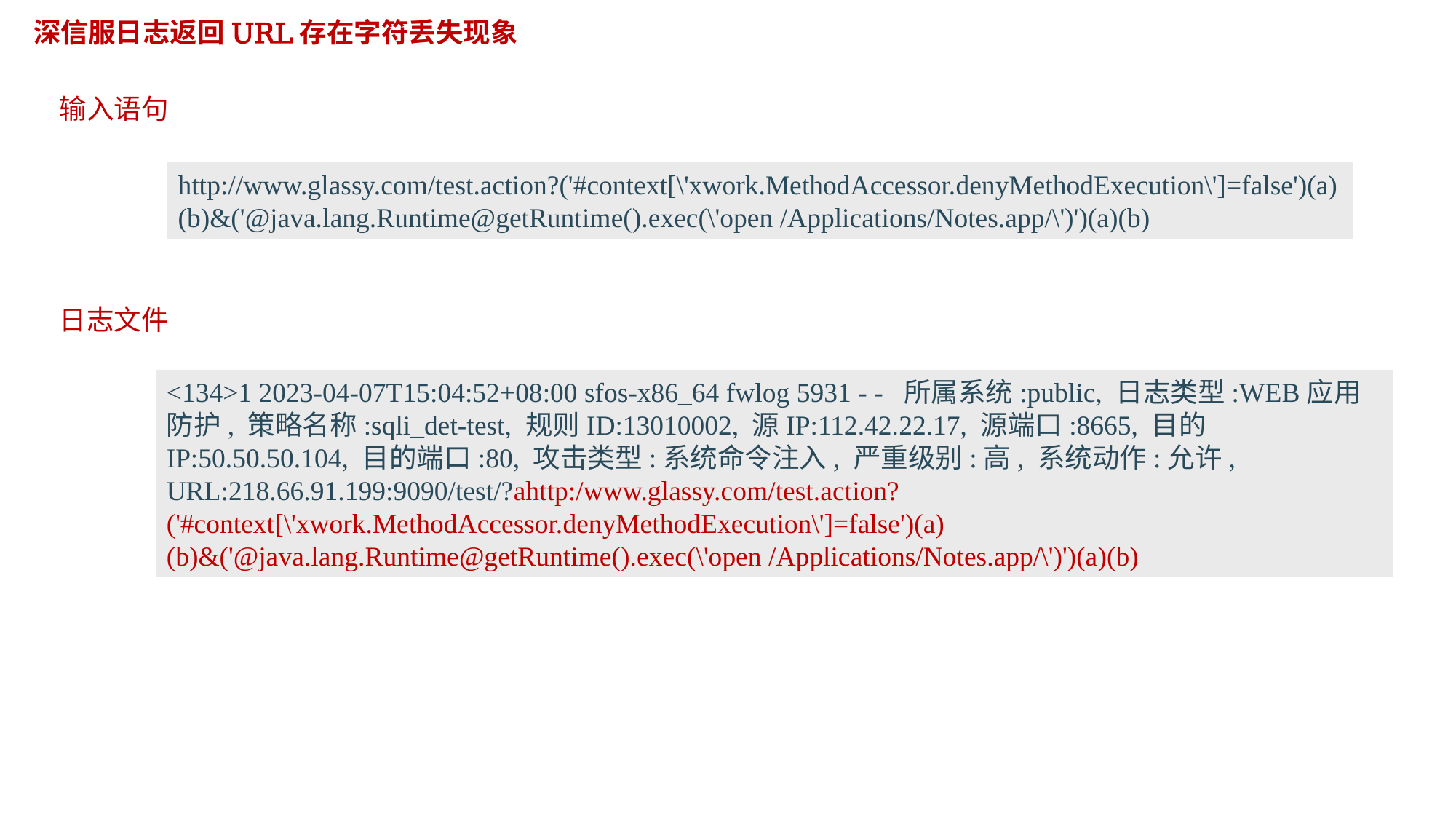

深信服日志返回URL存在字符丢失现象
输入语句
http://www.glassy.com/test.action?('#context[\'xwork.MethodAccessor.denyMethodExecution\']=false')(a)(b)&('@java.lang.Runtime@getRuntime().exec(\'open /Applications/Notes.app/\')')(a)(b)
日志文件
<134>1 2023-04-07T15:04:52+08:00 sfos-x86_64 fwlog 5931 - -  所属系统:public, 日志类型:WEB应用防护, 策略名称:sqli_det-test, 规则ID:13010002, 源IP:112.42.22.17, 源端口:8665, 目的IP:50.50.50.104, 目的端口:80, 攻击类型:系统命令注入, 严重级别:高, 系统动作:允许, URL:218.66.91.199:9090/test/?ahttp:/www.glassy.com/test.action?('#context[\'xwork.MethodAccessor.denyMethodExecution\']=false')(a)(b)&('@java.lang.Runtime@getRuntime().exec(\'open /Applications/Notes.app/\')')(a)(b)